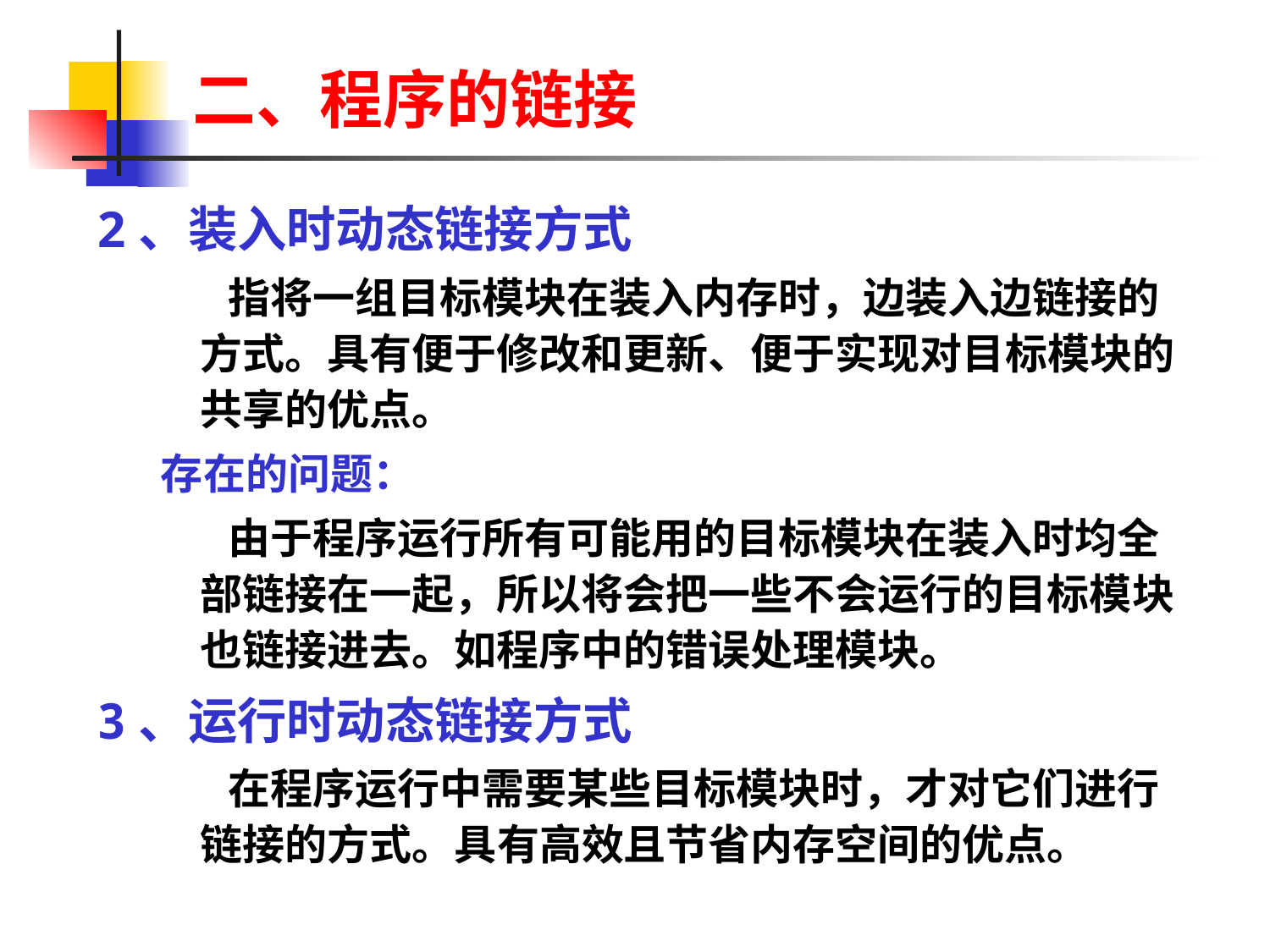

# 二、程序的链接
2、装入时动态链接方式
      指将一组目标模块在装入内存时，边装入边链接的方式。具有便于修改和更新、便于实现对目标模块的共享的优点。
存在的问题：
      由于程序运行所有可能用的目标模块在装入时均全部链接在一起，所以将会把一些不会运行的目标模块也链接进去。如程序中的错误处理模块。
3、运行时动态链接方式
      在程序运行中需要某些目标模块时，才对它们进行链接的方式。具有高效且节省内存空间的优点。